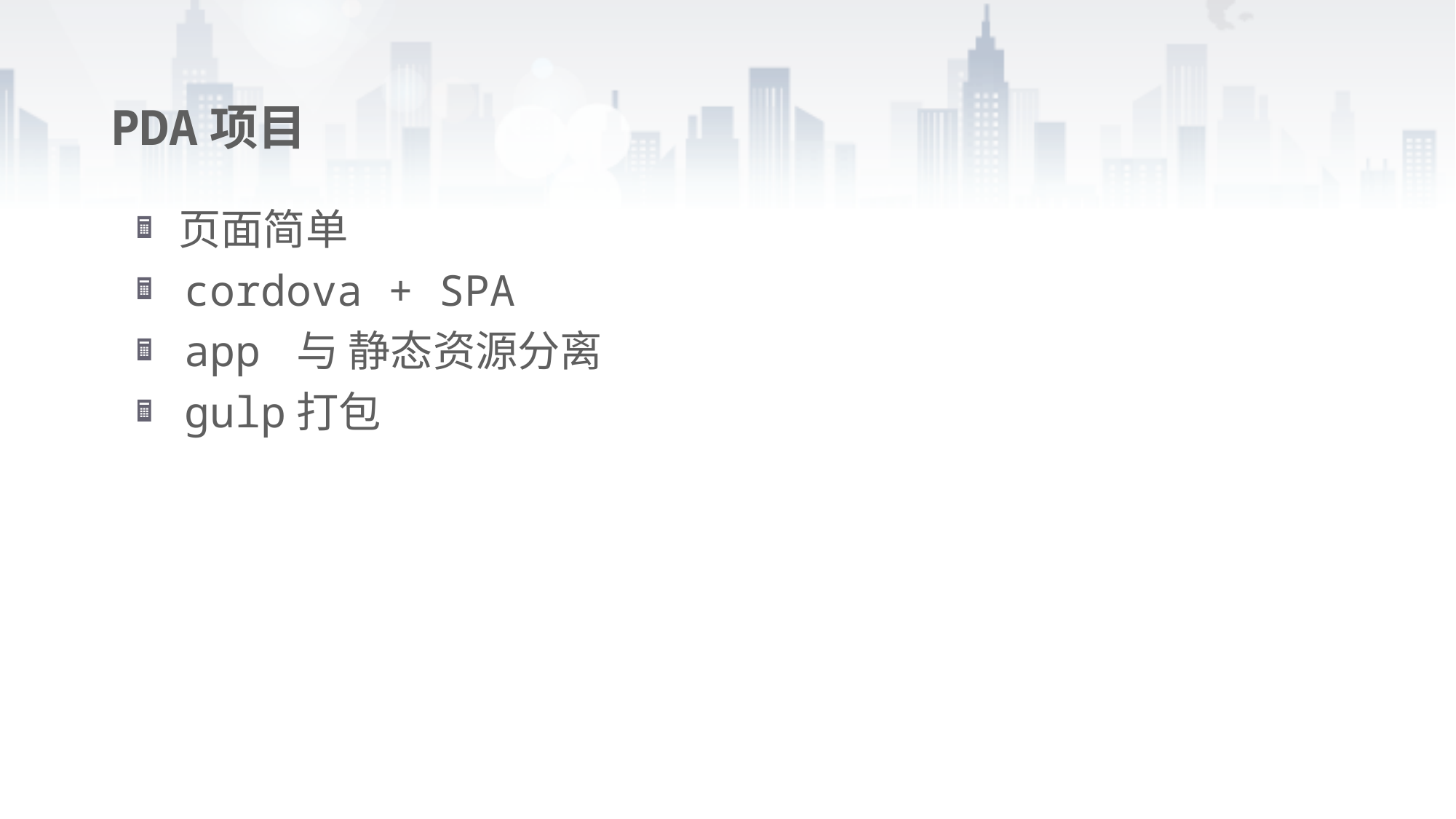

# PDA项目
 页面简单
 cordova + SPA
 app 与 静态资源分离
 gulp打包